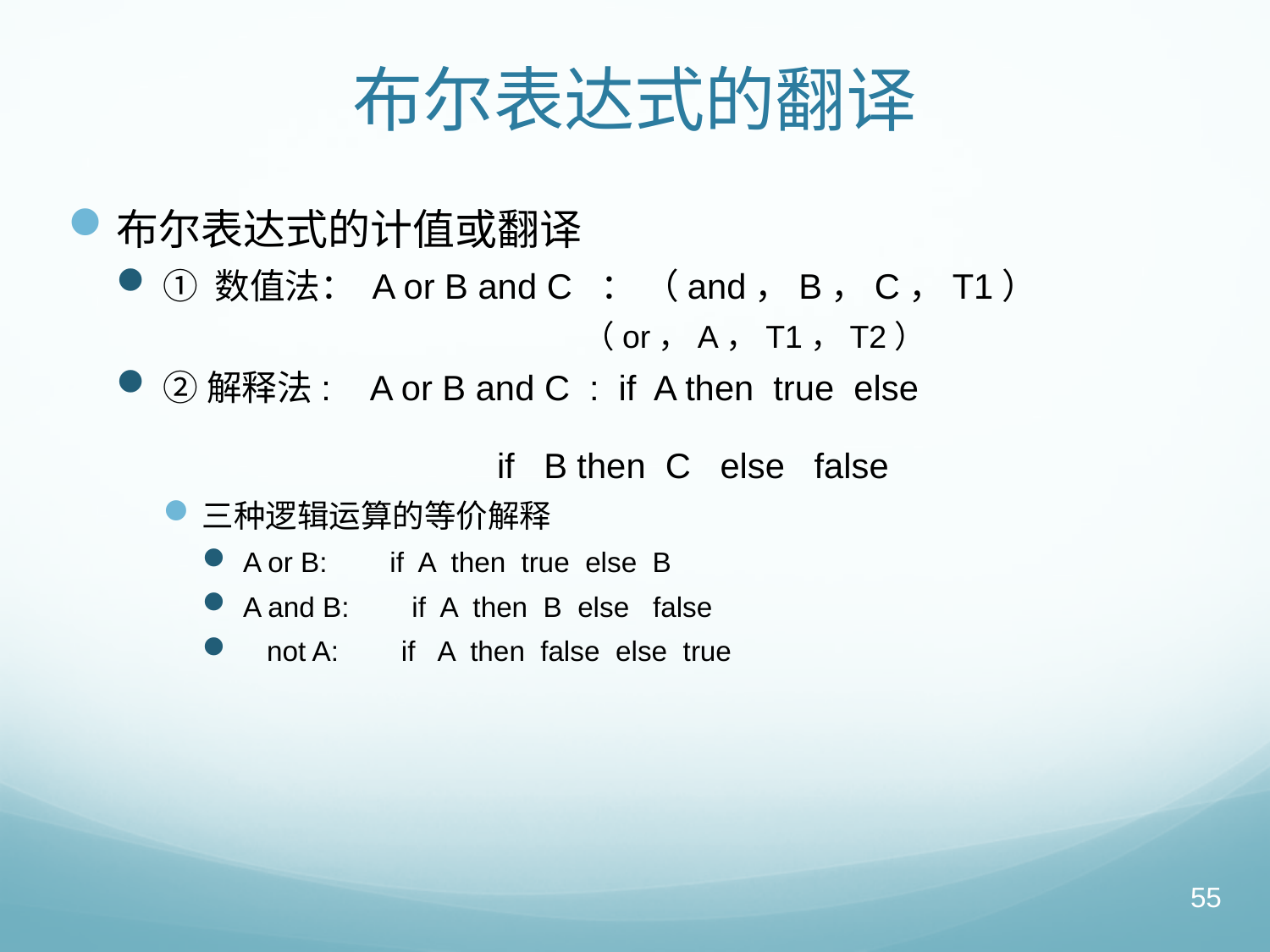

# 布尔表达式的翻译
布尔表达式的计值或翻译
① 数值法： A or B and C  ： （and，B，C，T1）
				（or，A，T1，T2）
②解释法:    A or B and C  :  if  A then  true  else
                                        	if   B then  C   else   false
三种逻辑运算的等价解释
A or B:        if  A  then  true  else  B
A and B:        if  A  then  B  else   false
   not A:        if   A  then  false  else  true
55